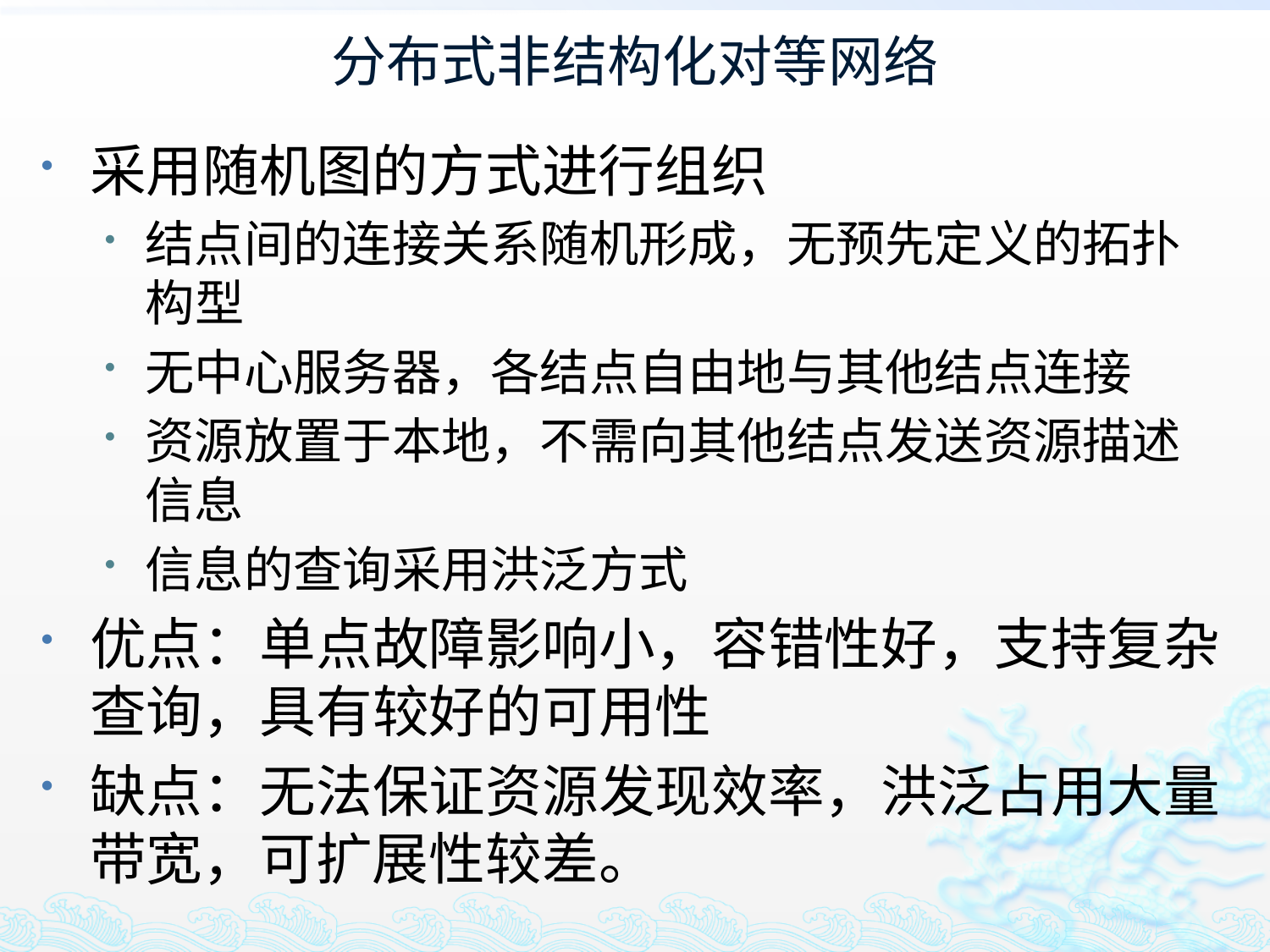

# 分布式非结构化对等网络
采用随机图的方式进行组织
结点间的连接关系随机形成，无预先定义的拓扑构型
无中心服务器，各结点自由地与其他结点连接
资源放置于本地，不需向其他结点发送资源描述信息
信息的查询采用洪泛方式
优点：单点故障影响小，容错性好，支持复杂查询，具有较好的可用性
缺点：无法保证资源发现效率，洪泛占用大量带宽，可扩展性较差。